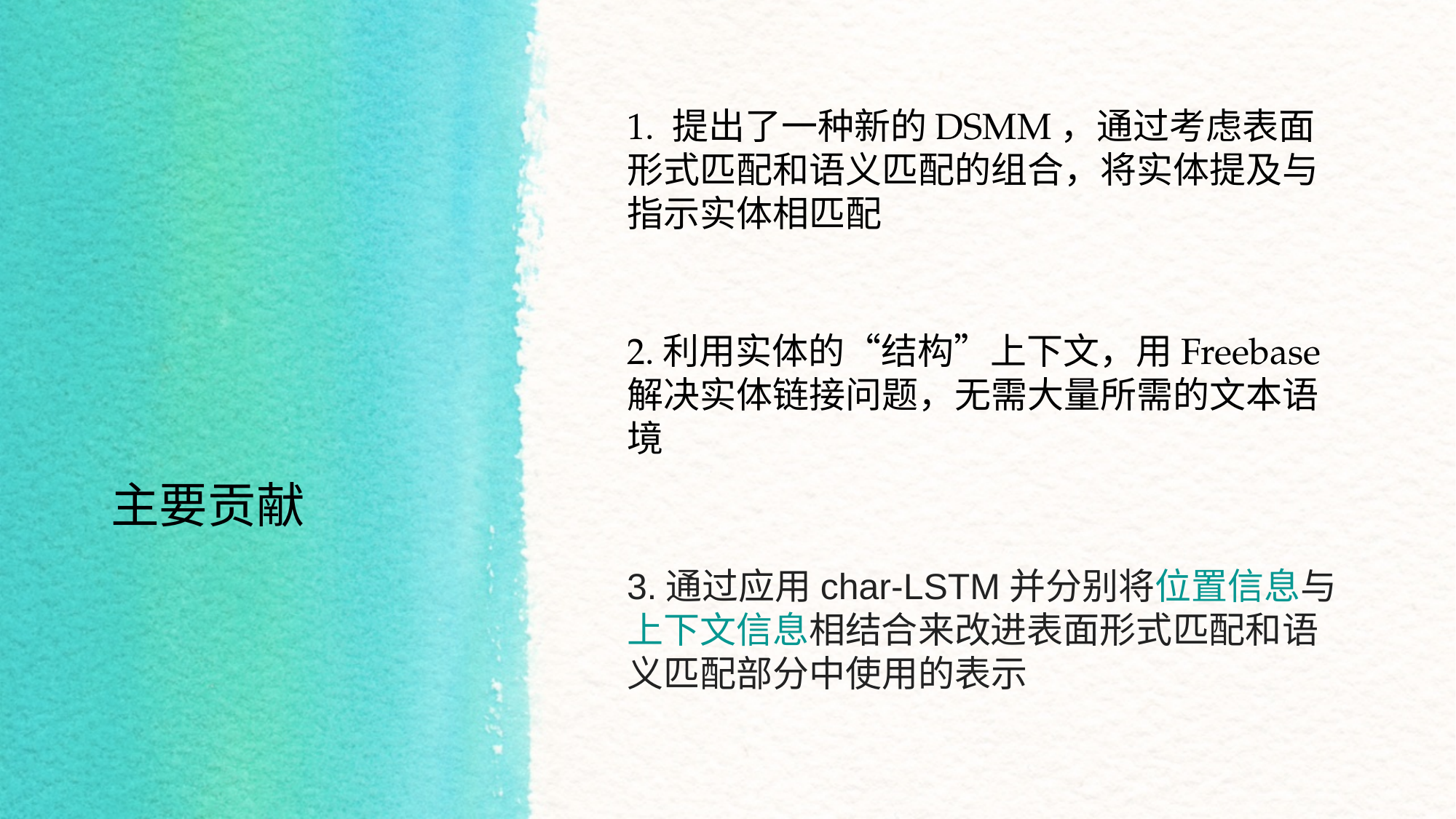

1. 提出了一种新的DSMM，通过考虑表面形式匹配和语义匹配的组合，将实体提及与指示实体相匹配
# 主要贡献
2.利用实体的“结构”上下文，用Freebase解决实体链接问题，无需大量所需的文本语境
3.通过应用char-LSTM并分别将位置信息与上下文信息相结合来改进表面形式匹配和语义匹配部分中使用的表示